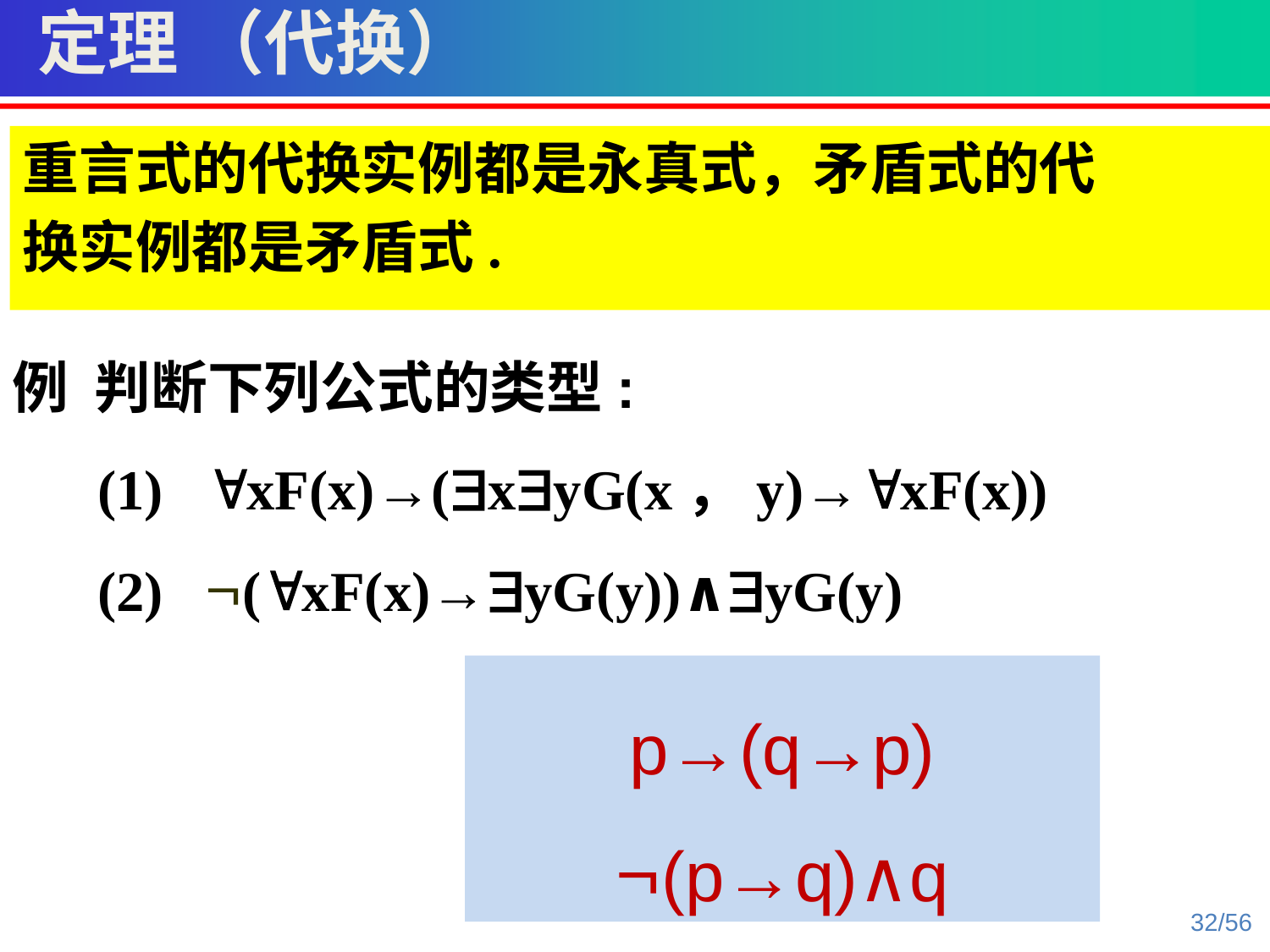

定理 （代换）
重言式的代换实例都是永真式，矛盾式的代
换实例都是矛盾式.
例  判断下列公式的类型:
      (1)   ∀xF(x)→(∃x∃yG(x，y)→∀xF(x))
      (2)   ¬(∀xF(x)→∃yG(y))∧∃yG(y)
p→(q→p)
¬(p→q)∧q
32/56